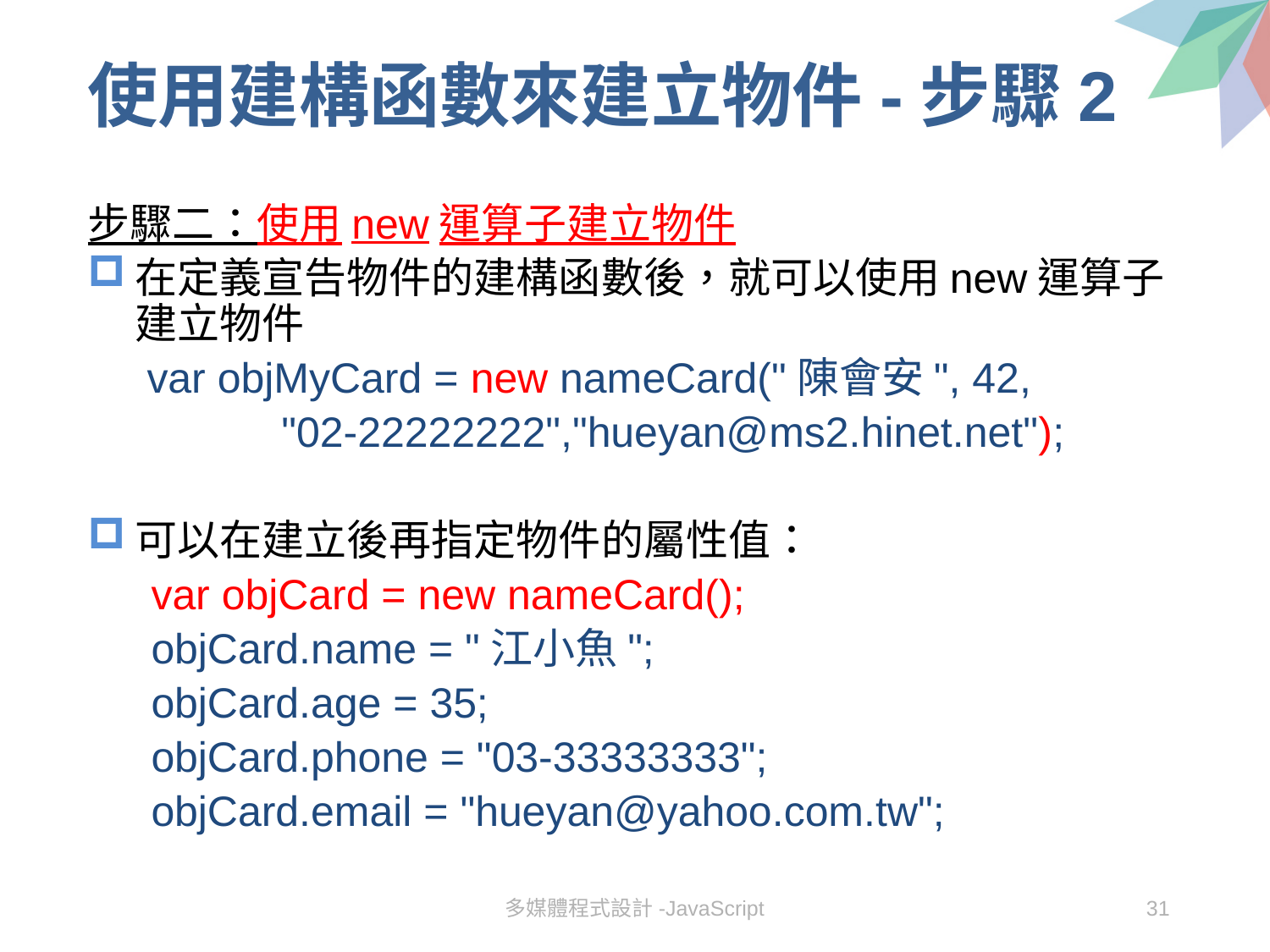

# 使用建構函數來建立物件-步驟2
步驟二：使用new運算子建立物件
在定義宣告物件的建構函數後，就可以使用new運算子建立物件
     var objMyCard = new nameCard("陳會安", 42,
           "02-22222222","hueyan@ms2.hinet.net");

可以在建立後再指定物件的屬性值：
var objCard = new nameCard();
objCard.name = "江小魚";
objCard.age = 35;
objCard.phone = "03-33333333";
objCard.email = "hueyan@yahoo.com.tw";
多媒體程式設計-JavaScript
31